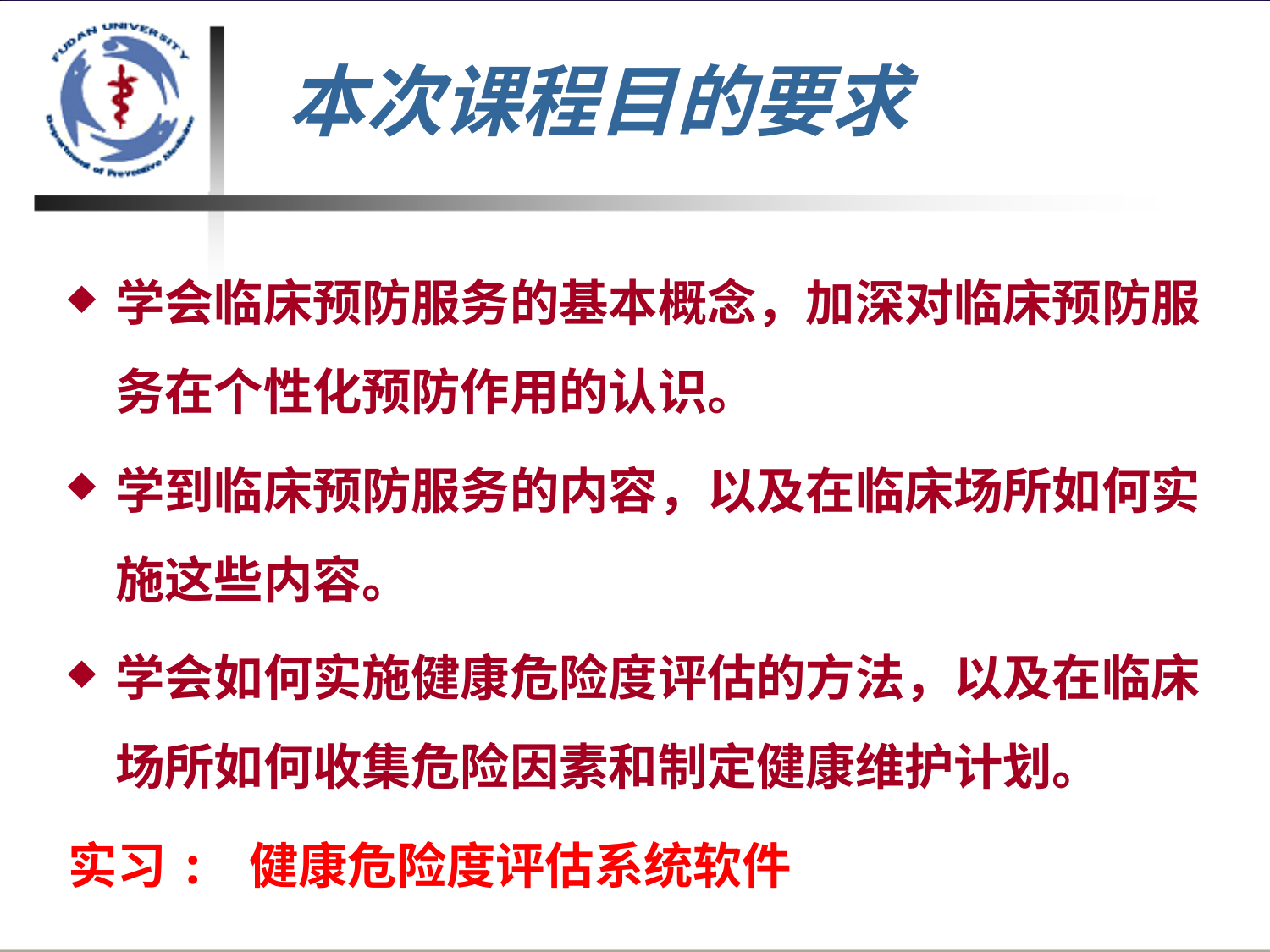

# 本次课程目的要求
学会临床预防服务的基本概念，加深对临床预防服务在个性化预防作用的认识。
学到临床预防服务的内容，以及在临床场所如何实施这些内容。
学会如何实施健康危险度评估的方法，以及在临床场所如何收集危险因素和制定健康维护计划。
实习: 健康危险度评估系统软件